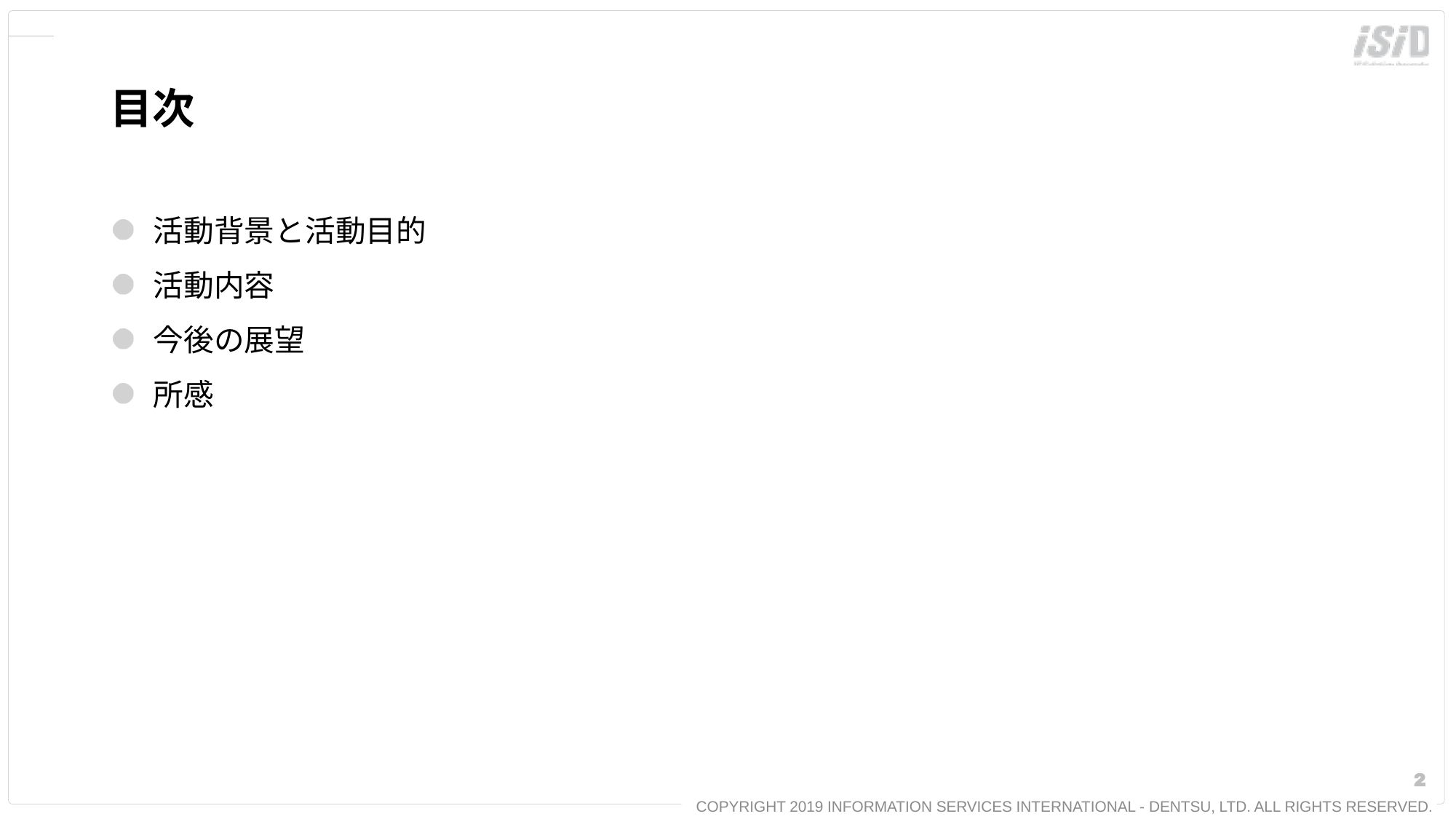

#
目次
活動背景と活動目的
活動内容
今後の展望
所感
2
COPYRIGHT 2019 INFORMATION SERVICES INTERNATIONAL - DENTSU, LTD. ALL RIGHTS RESERVED.